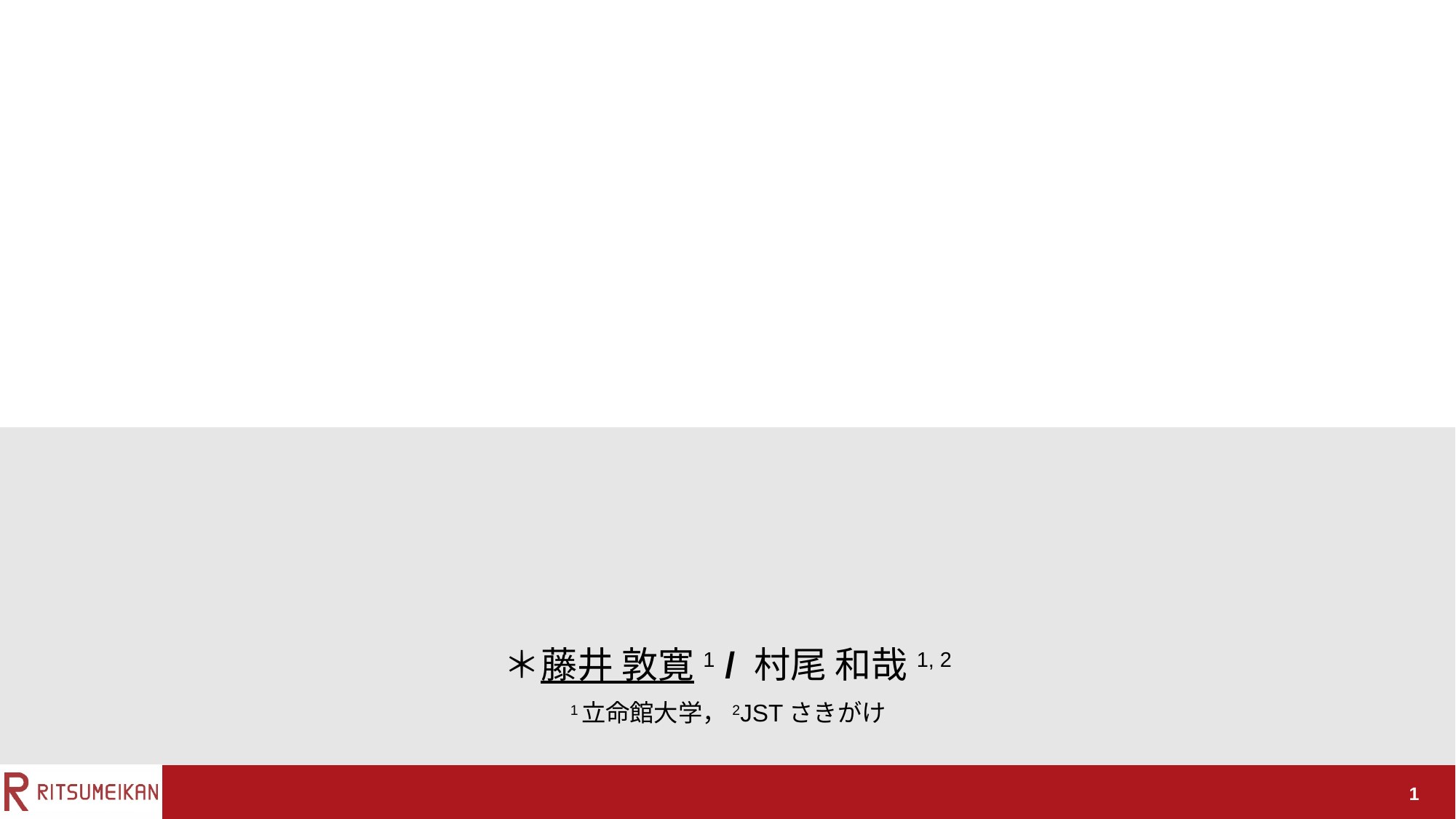

#
＊藤井 敦寛1 / 村尾 和哉1, 2
1立命館大学，2JSTさきがけ
1